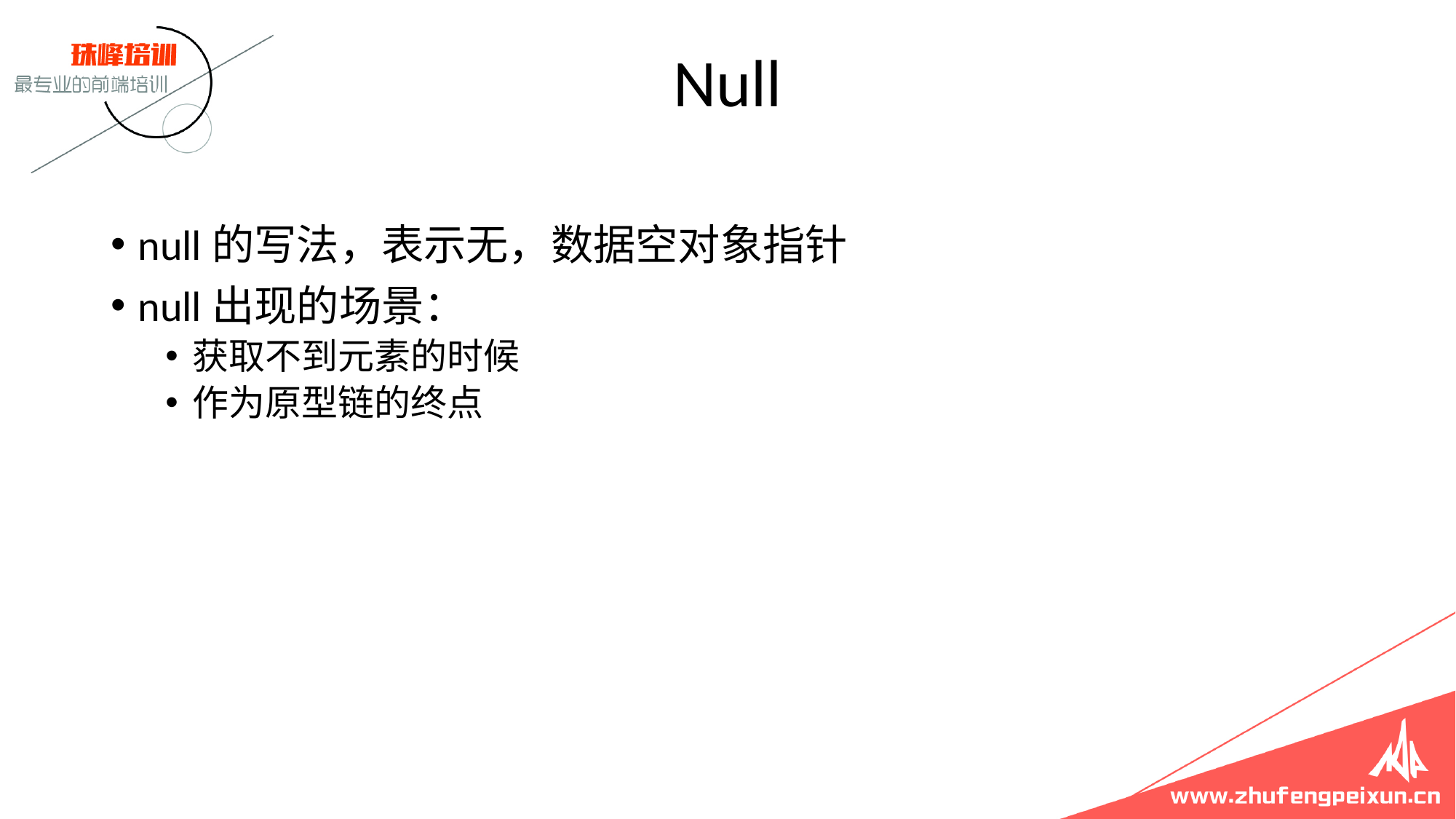

# Null
null的写法，表示无，数据空对象指针
null出现的场景：
获取不到元素的时候
作为原型链的终点